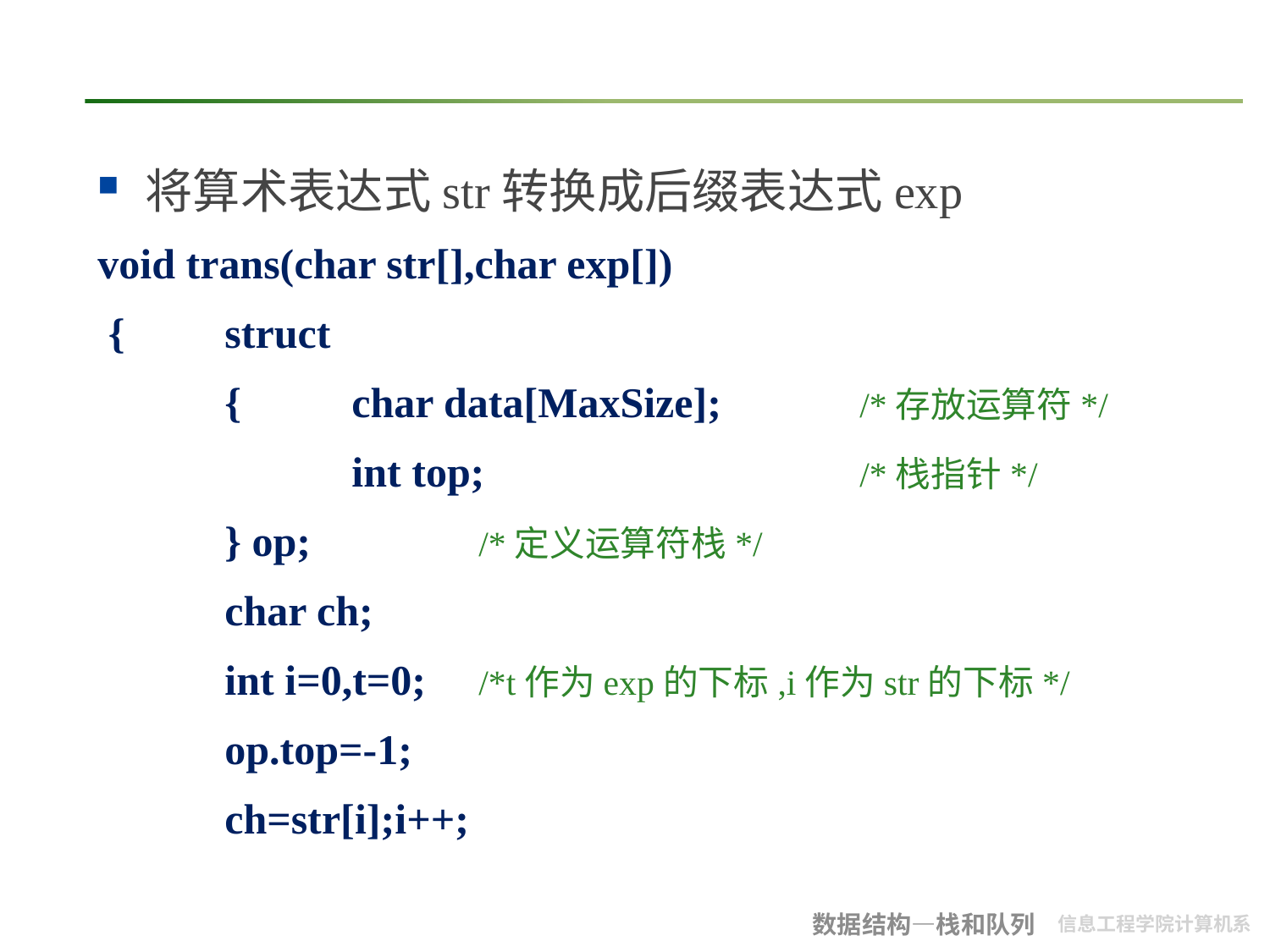

#
将算术表达式str转换成后缀表达式exp
void trans(char str[],char exp[])
 {	struct
	{	char data[MaxSize];		/*存放运算符*/
		int top;			/*栈指针*/
	} op;		/*定义运算符栈*/
	char ch;
	int i=0,t=0;	/*t作为exp的下标,i作为str的下标*/
	op.top=-1;
	ch=str[i];i++;